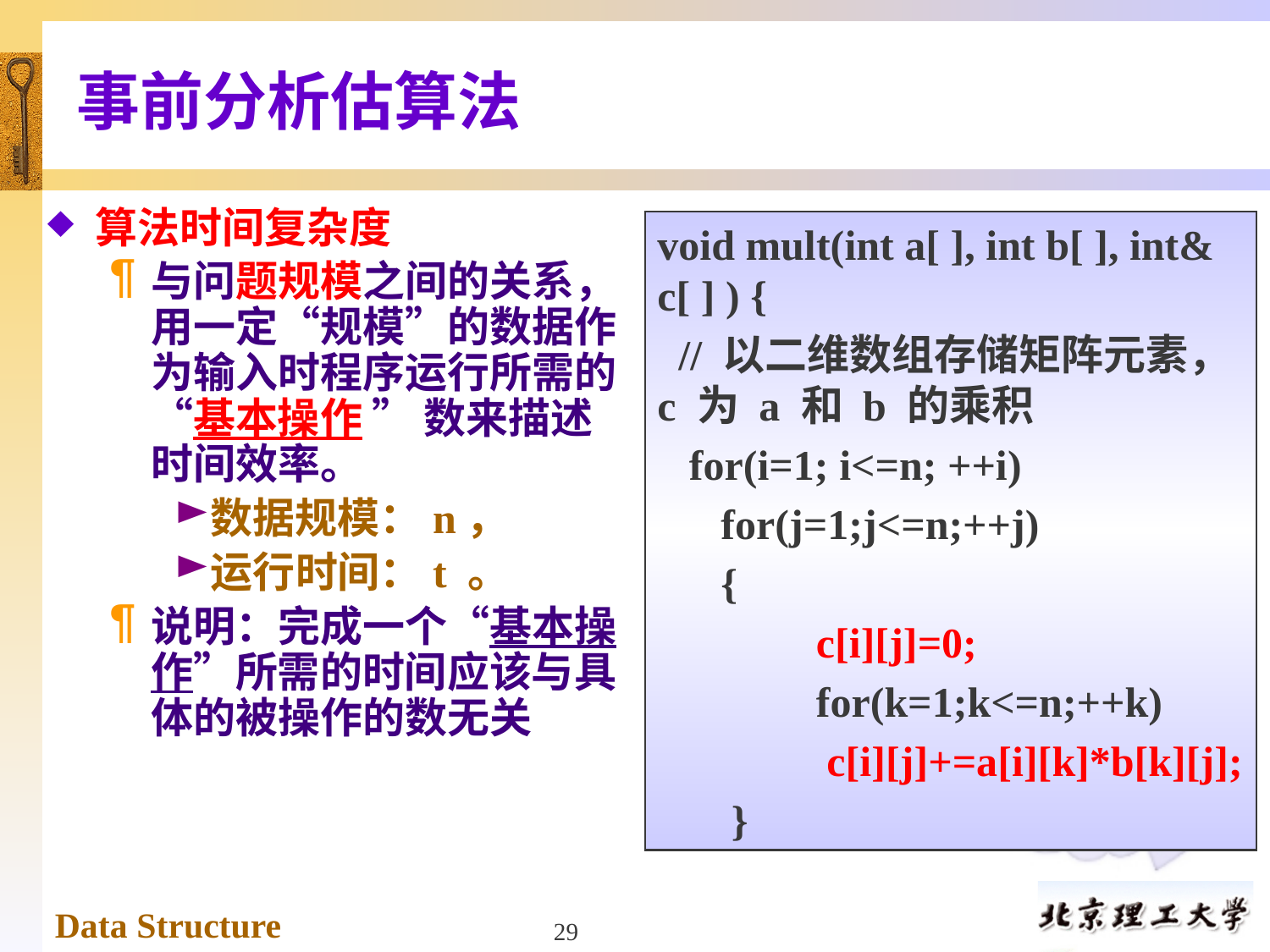

# 事前分析估算法
算法时间复杂度
与问题规模之间的关系，用一定“规模”的数据作为输入时程序运行所需的“基本操作 ” 数来描述时间效率。
数据规模：n，
运行时间：t 。
说明：完成一个“基本操作”所需的时间应该与具体的被操作的数无关
void mult(int a[ ], int b[ ], int& c[ ] ) {
  // 以二维数组存储矩阵元素，c 为 a 和 b 的乘积
   for(i=1; i<=n; ++i)
      for(j=1;j<=n;++j)
      {
               c[i][j]=0;
               for(k=1;k<=n;++k)
                c[i][j]+=a[i][k]*b[k][j];
       }
29